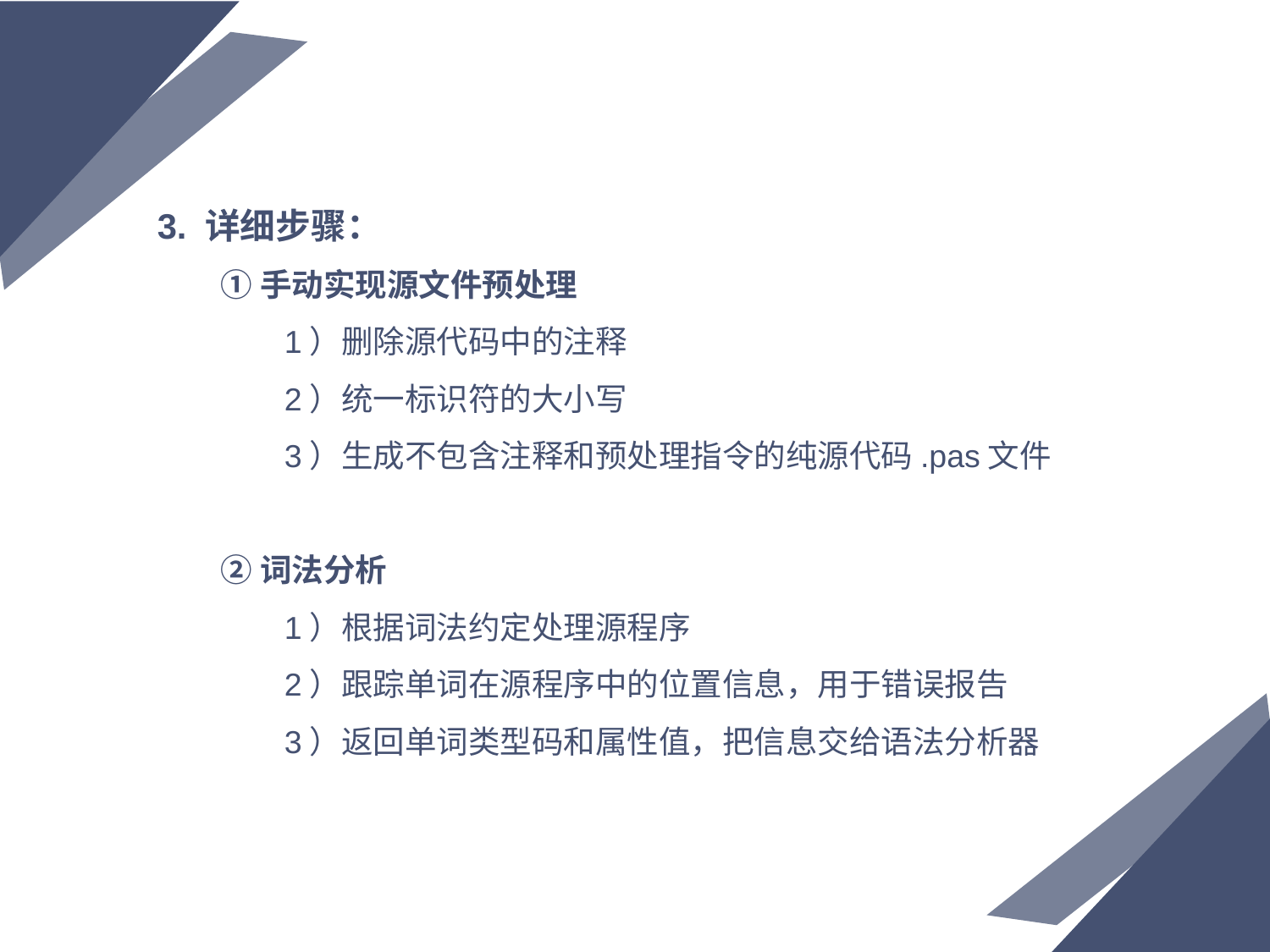

3. 详细步骤：
①手动实现源文件预处理
1）删除源代码中的注释
2）统一标识符的大小写
3）生成不包含注释和预处理指令的纯源代码.pas文件

②词法分析
1）根据词法约定处理源程序
2）跟踪单词在源程序中的位置信息，用于错误报告
3）返回单词类型码和属性值，把信息交给语法分析器